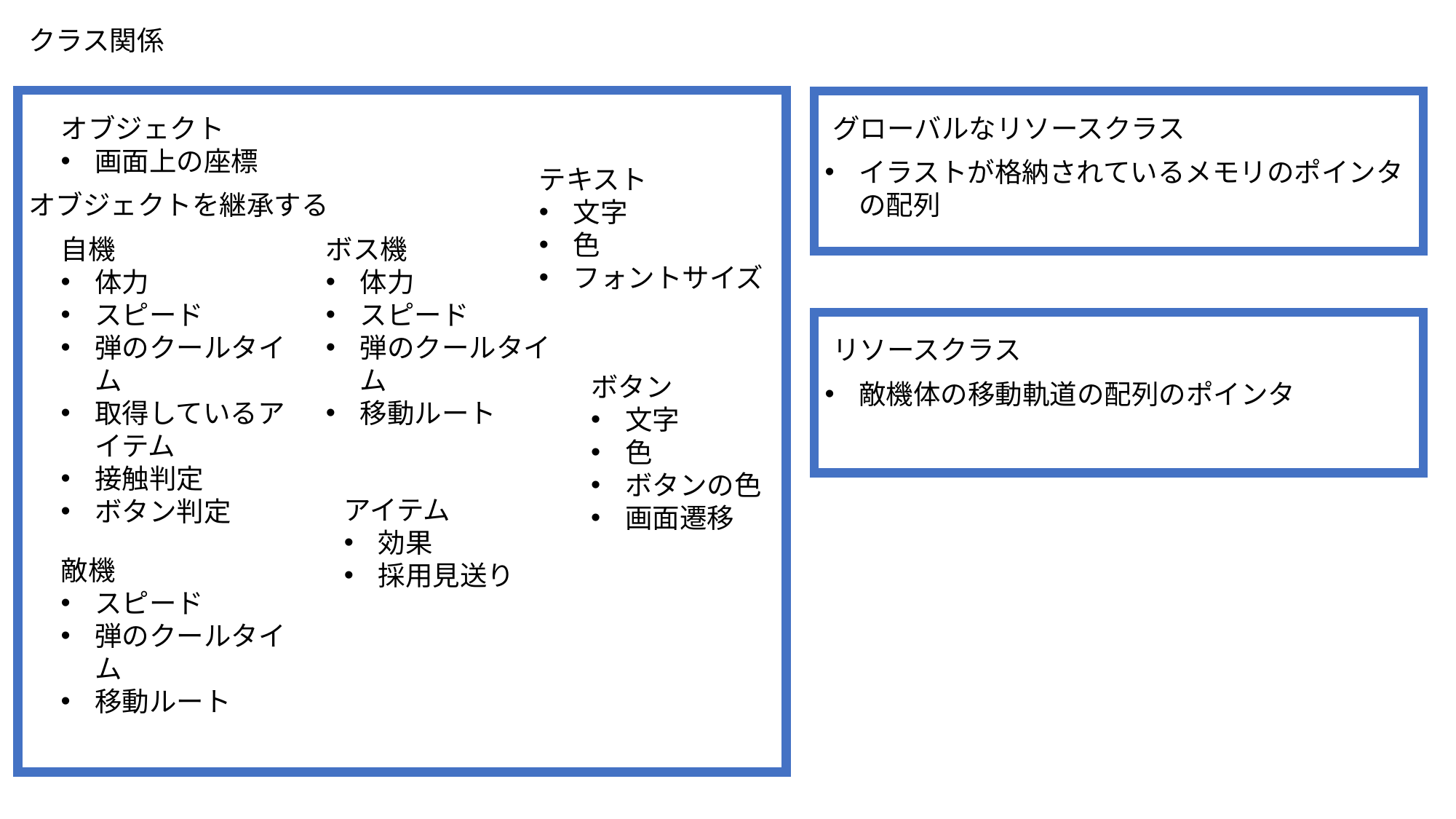

クラス関係

オブジェクト
画面上の座標
グローバルなリソースクラス
イラストが格納されているメモリのポインタの配列
テキスト
文字
色
フォントサイズ
オブジェクトを継承する
自機
体力
スピード
弾のクールタイム
取得しているアイテム
接触判定
ボタン判定
ボス機
体力
スピード
弾のクールタイム
移動ルート

リソースクラス
ボタン
文字
色
ボタンの色
画面遷移
敵機体の移動軌道の配列のポインタ
アイテム
効果
採用見送り
敵機
スピード
弾のクールタイム
移動ルート